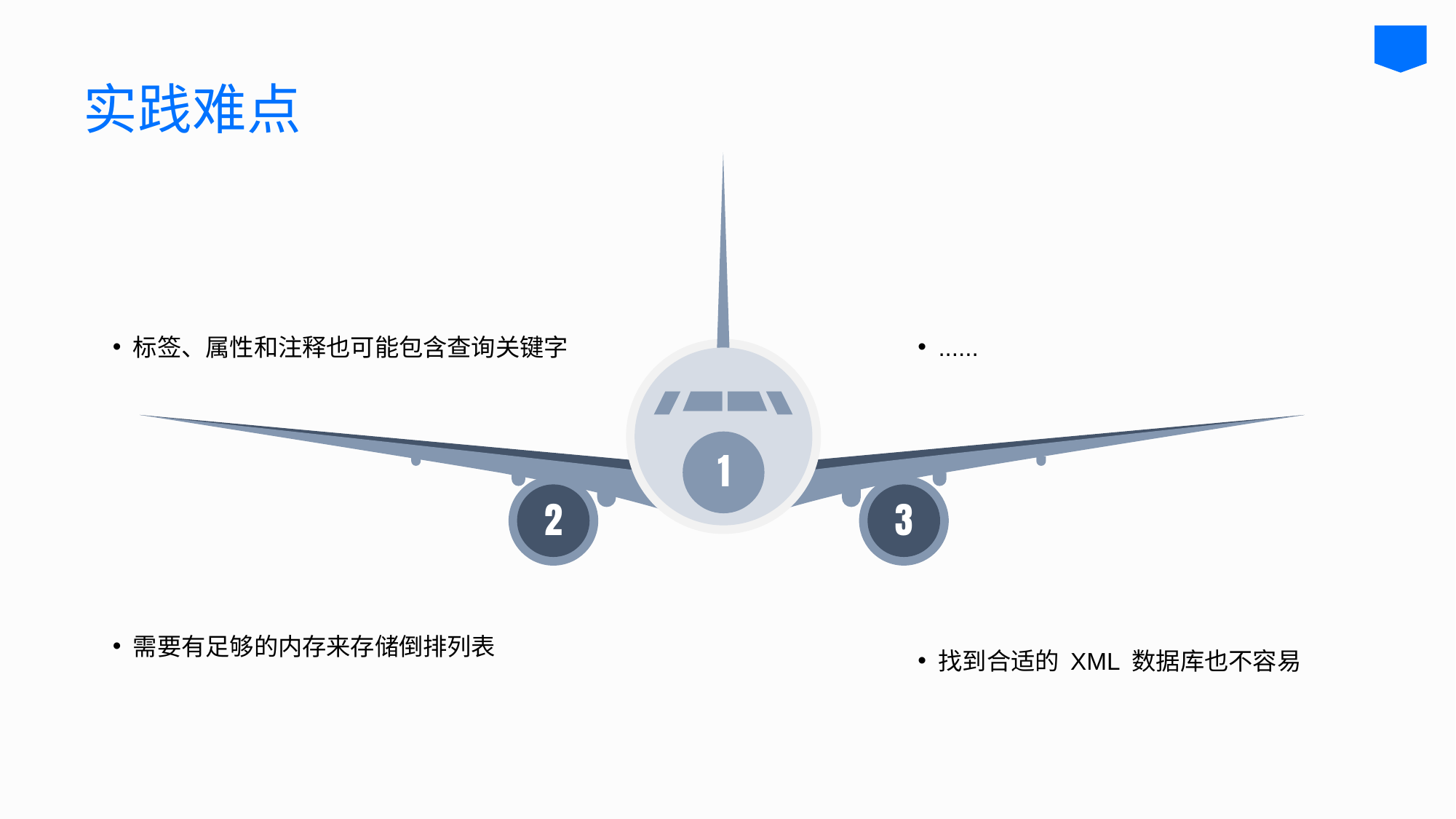

实践难点

1

2
3
标签、属性和注释也可能包含查询关键字
......
需要有足够的内存来存储倒排列表
找到合适的 XML 数据库也不容易